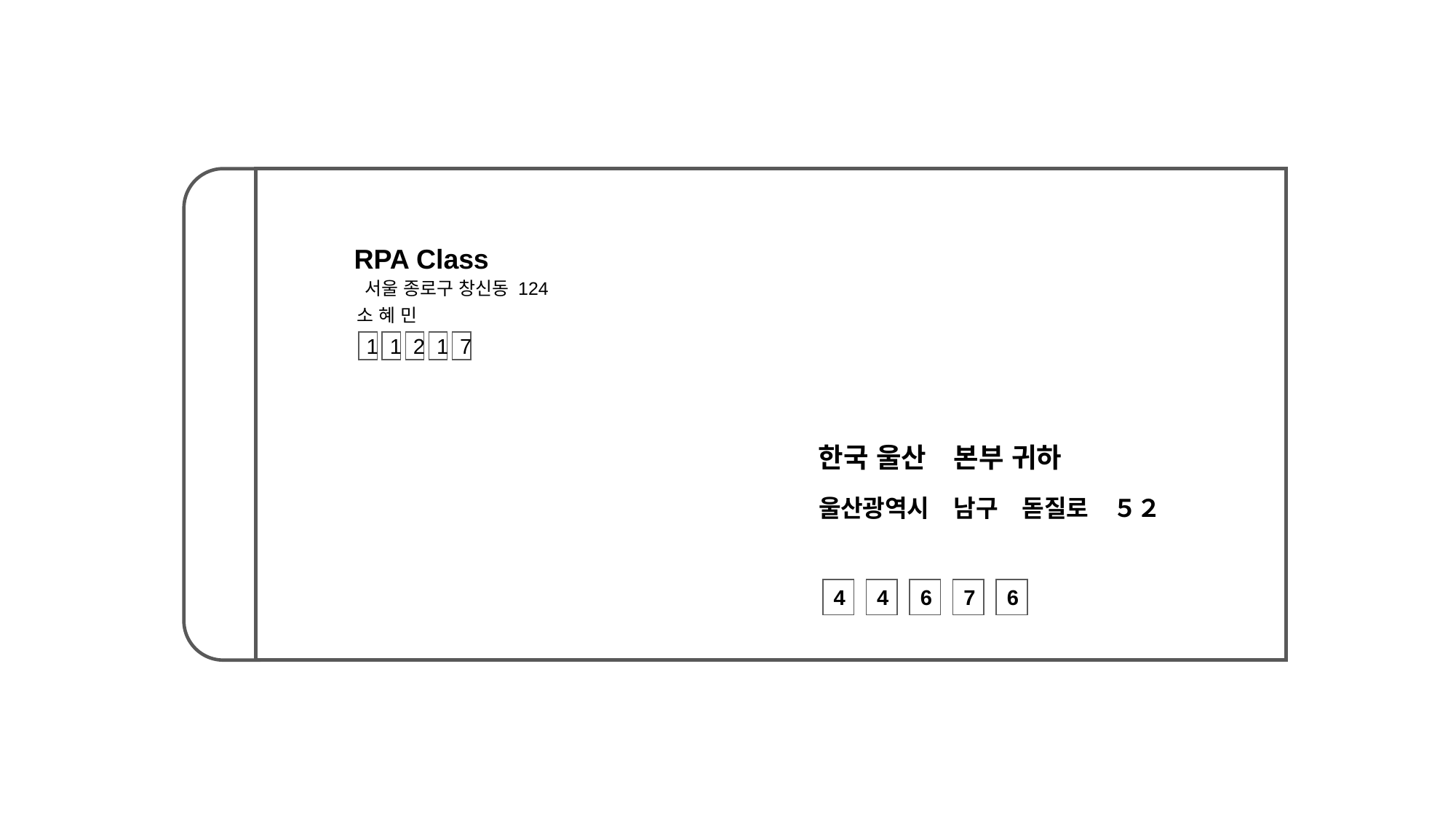

RPA Class
서울 종로구 창신동 124
소 혜 민
1
1
2
1
7
한국 울산　본부 귀하
울산광역시　남구　돋질로　５２
4
4
6
7
6